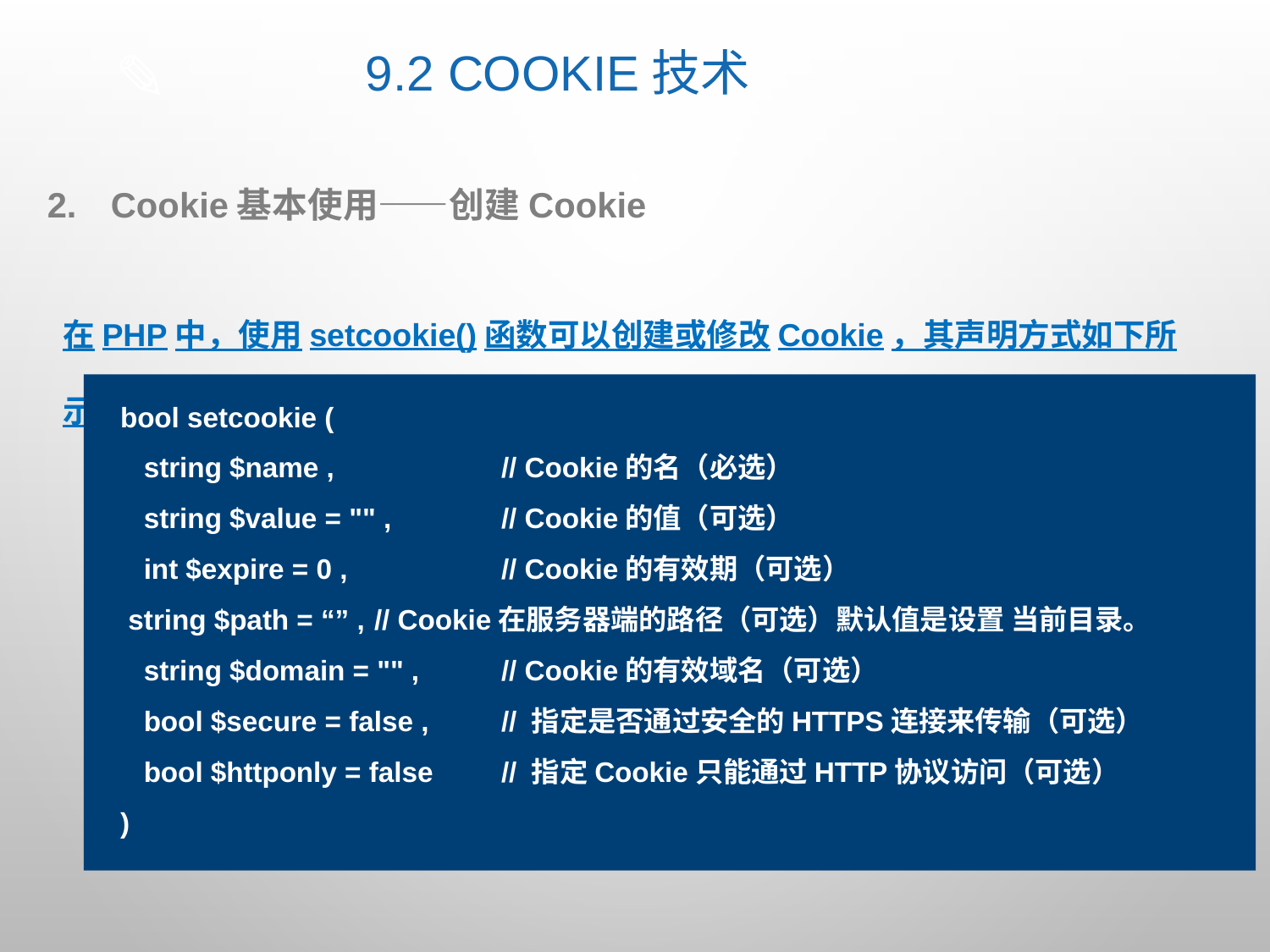

# 9.2 Cookie技术
Cookie基本使用——创建Cookie
在PHP中，使用setcookie()函数可以创建或修改Cookie，其声明方式如下所示：

bool setcookie (
   string $name ,		// Cookie的名（必选）
   string $value = "" ,	// Cookie的值（可选）
   int $expire = 0 ,		// Cookie的有效期（可选）
 string $path = “” ,	// Cookie在服务器端的路径（可选）默认值是设置 当前目录。
   string $domain = "" ,	// Cookie的有效域名（可选）
   bool $secure = false ,	// 指定是否通过安全的HTTPS连接来传输（可选）
   bool $httponly = false	// 指定Cookie只能通过HTTP协议访问（可选）
)